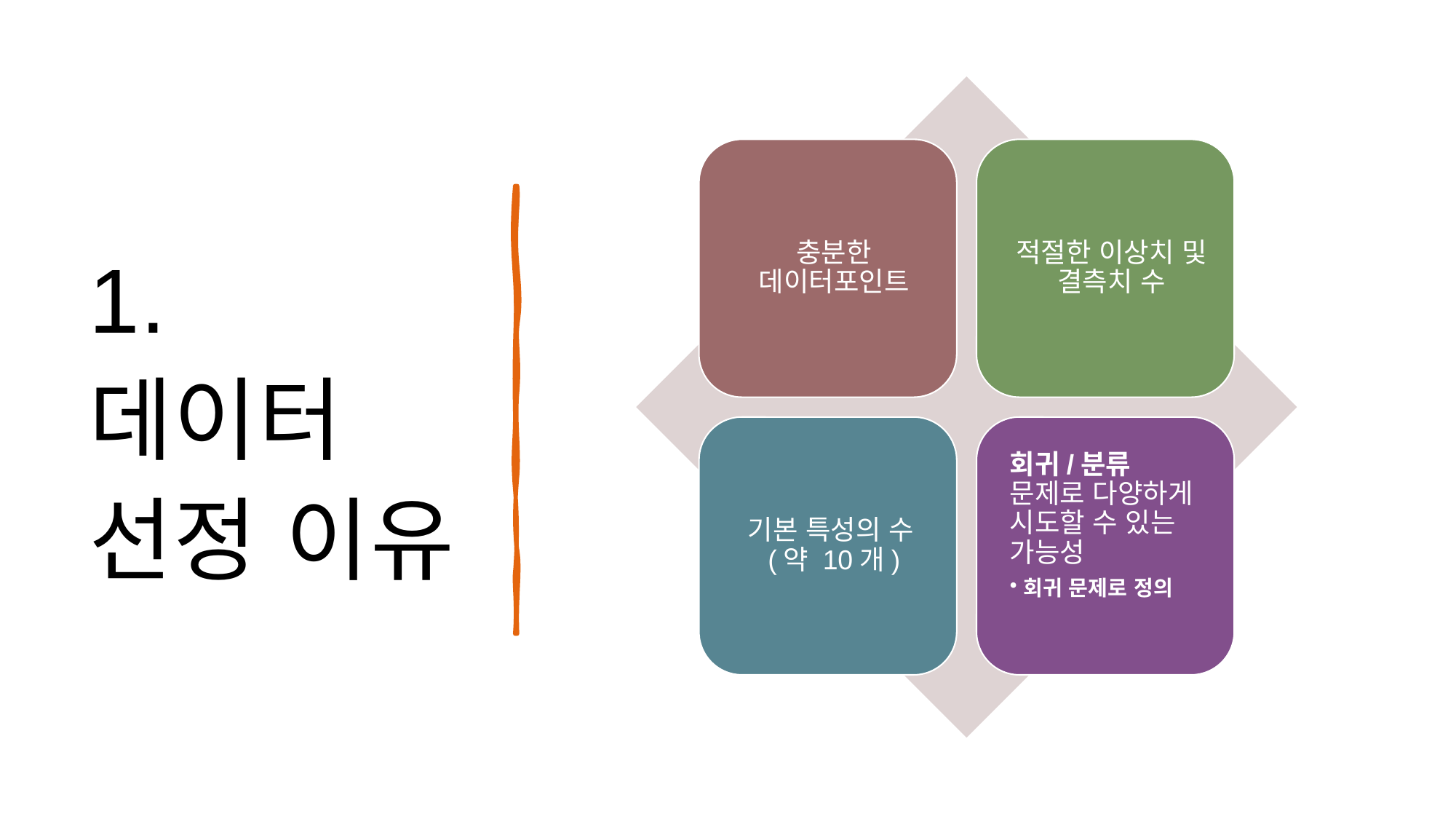

충분한 데이터포인트
적절한 이상치 및 결측치 수
기본 특성의 수(약 10개)
회귀/분류 문제로 다양하게 시도할 수 있는 가능성
회귀 문제로 정의
# 1. 데이터 선정 이유